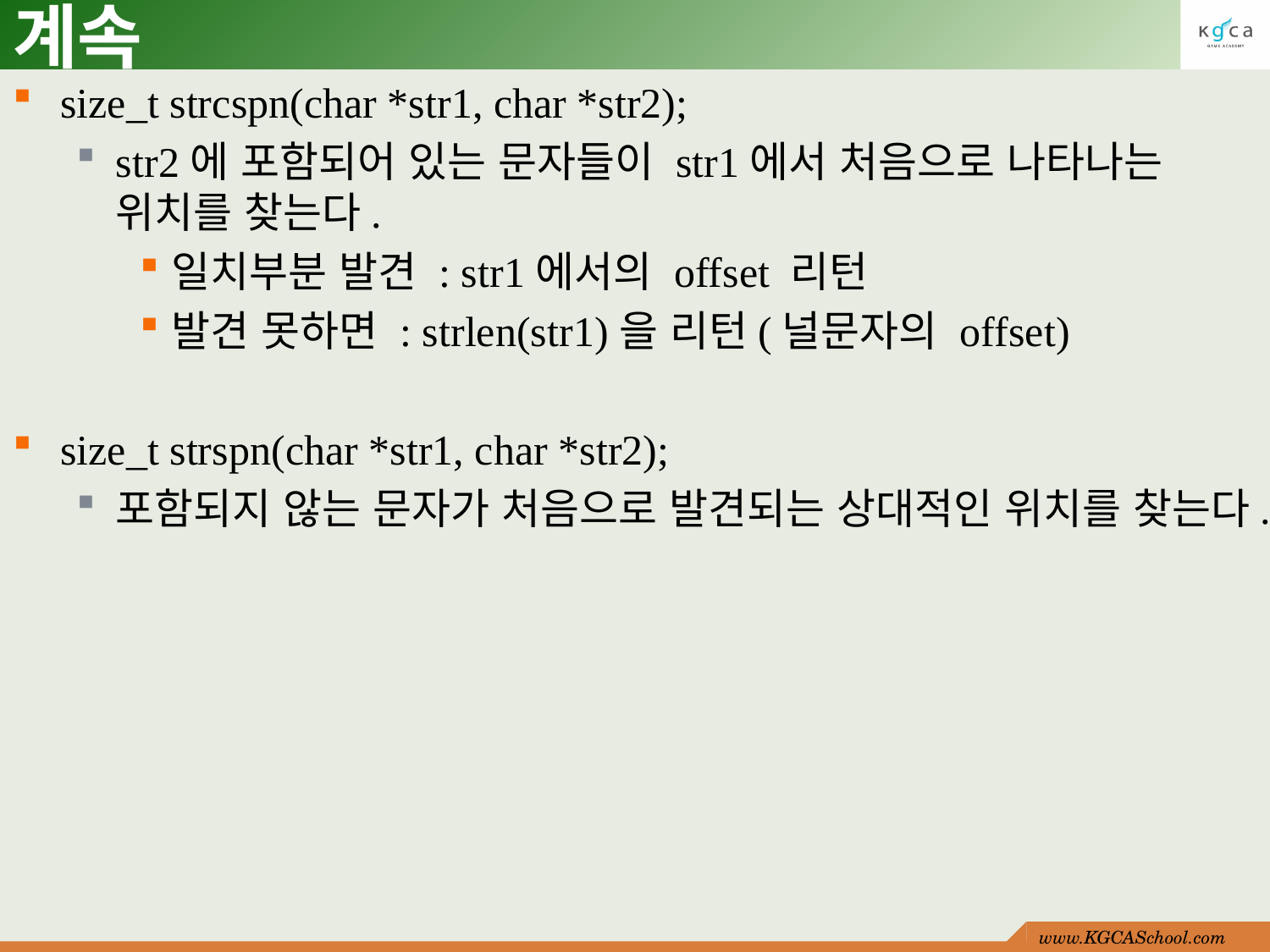

# 계속
size_t strcspn(char *str1, char *str2);
str2에 포함되어 있는 문자들이 str1에서 처음으로 나타나는 위치를 찾는다.
일치부분 발견 : str1에서의 offset 리턴
발견 못하면 : strlen(str1)을 리턴(널문자의 offset)

size_t strspn(char *str1, char *str2);
포함되지 않는 문자가 처음으로 발견되는 상대적인 위치를 찾는다.